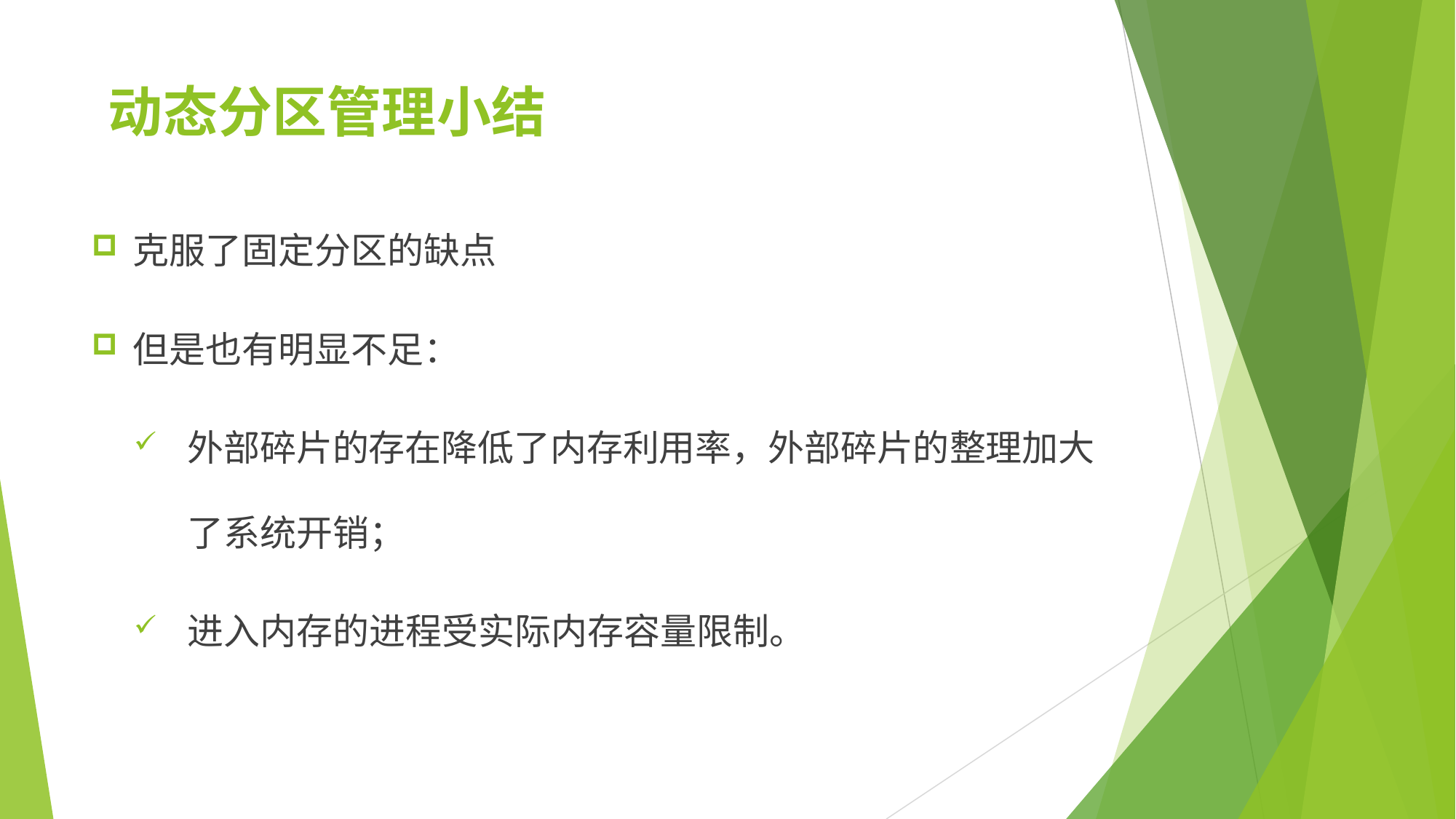

# 动态分区管理小结
克服了固定分区的缺点

但是也有明显不足：

外部碎片的存在降低了内存利用率，外部碎片的整理加大

了系统开销；

进入内存的进程受实际内存容量限制。